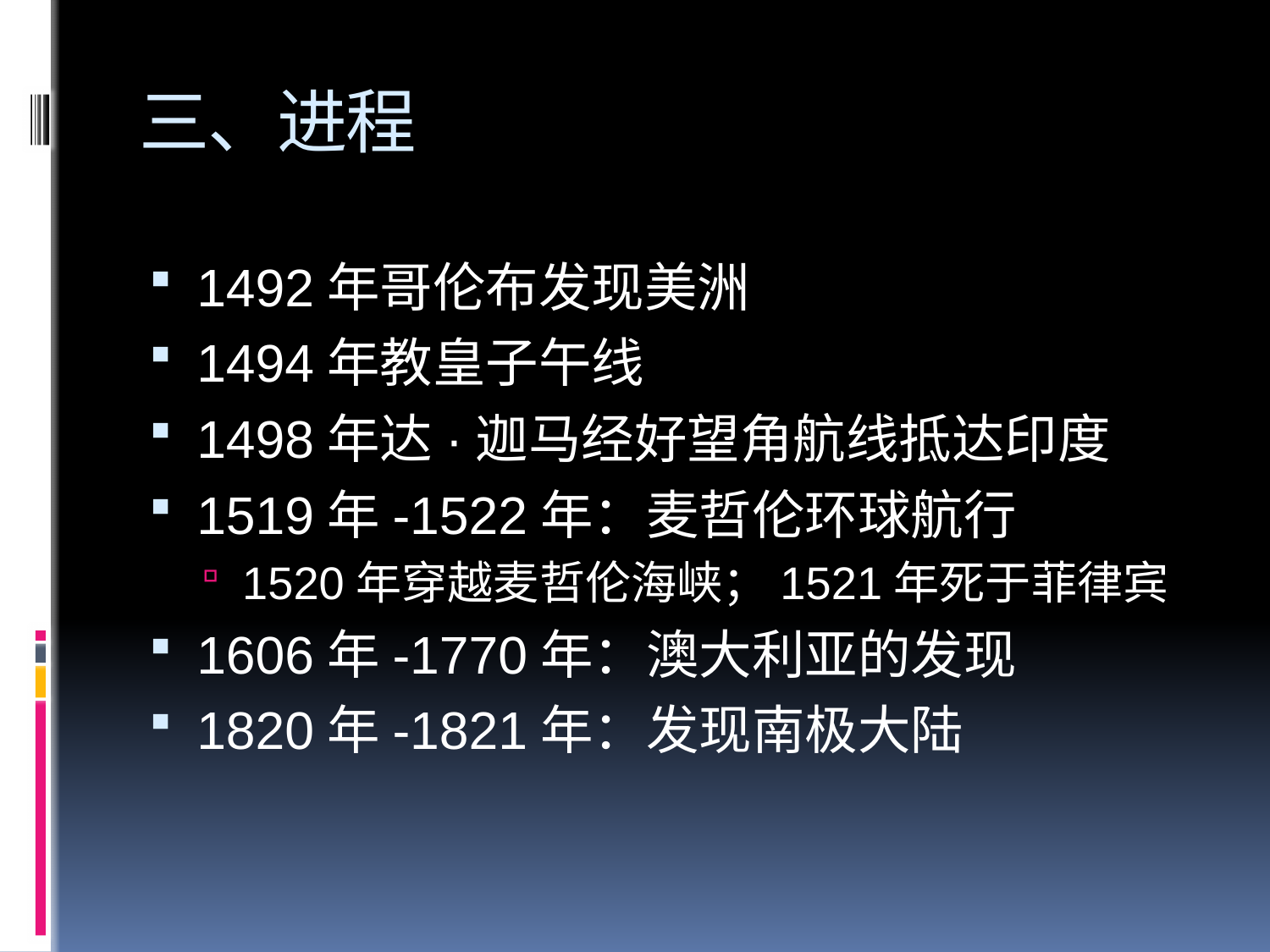

# 三、进程
1492年哥伦布发现美洲
1494年教皇子午线
1498年达·迦马经好望角航线抵达印度
1519年-1522年：麦哲伦环球航行
1520年穿越麦哲伦海峡；1521年死于菲律宾
1606年-1770年：澳大利亚的发现
1820年-1821年：发现南极大陆